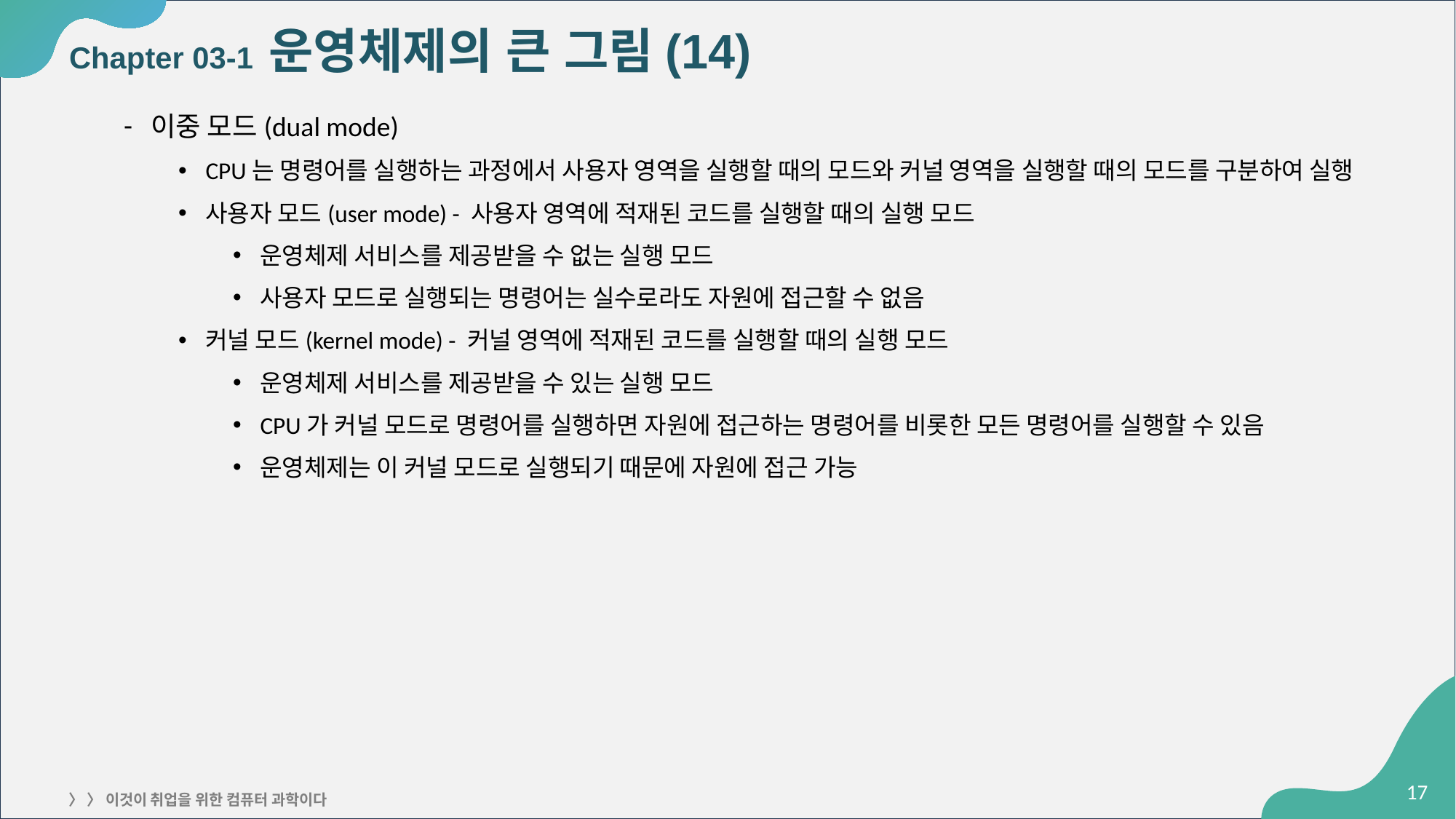

# Chapter 03-1 운영체제의 큰 그림(14)
이중 모드(dual mode)
CPU는 명령어를 실행하는 과정에서 사용자 영역을 실행할 때의 모드와 커널 영역을 실행할 때의 모드를 구분하여 실행
사용자 모드(user mode) - 사용자 영역에 적재된 코드를 실행할 때의 실행 모드
운영체제 서비스를 제공받을 수 없는 실행 모드
사용자 모드로 실행되는 명령어는 실수로라도 자원에 접근할 수 없음
커널 모드(kernel mode) - 커널 영역에 적재된 코드를 실행할 때의 실행 모드
운영체제 서비스를 제공받을 수 있는 실행 모드
CPU가 커널 모드로 명령어를 실행하면 자원에 접근하는 명령어를 비롯한 모든 명령어를 실행할 수 있음
운영체제는 이 커널 모드로 실행되기 때문에 자원에 접근 가능

17
〉 〉 이것이 취업을 위한 컴퓨터 과학이다